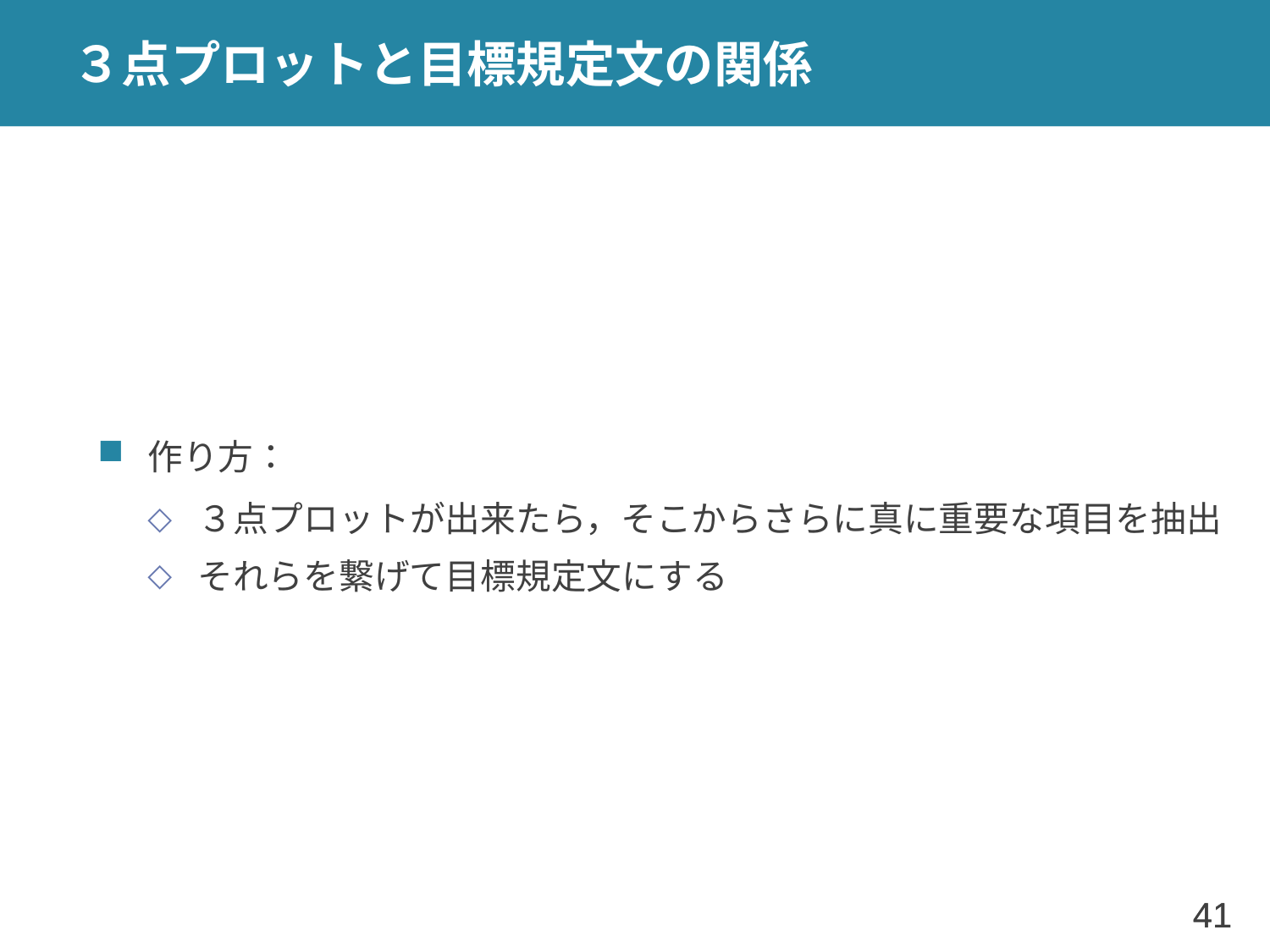

# ３点プロットと目標規定文の関係
作り方：
３点プロットが出来たら，そこからさらに真に重要な項目を抽出
それらを繋げて目標規定文にする